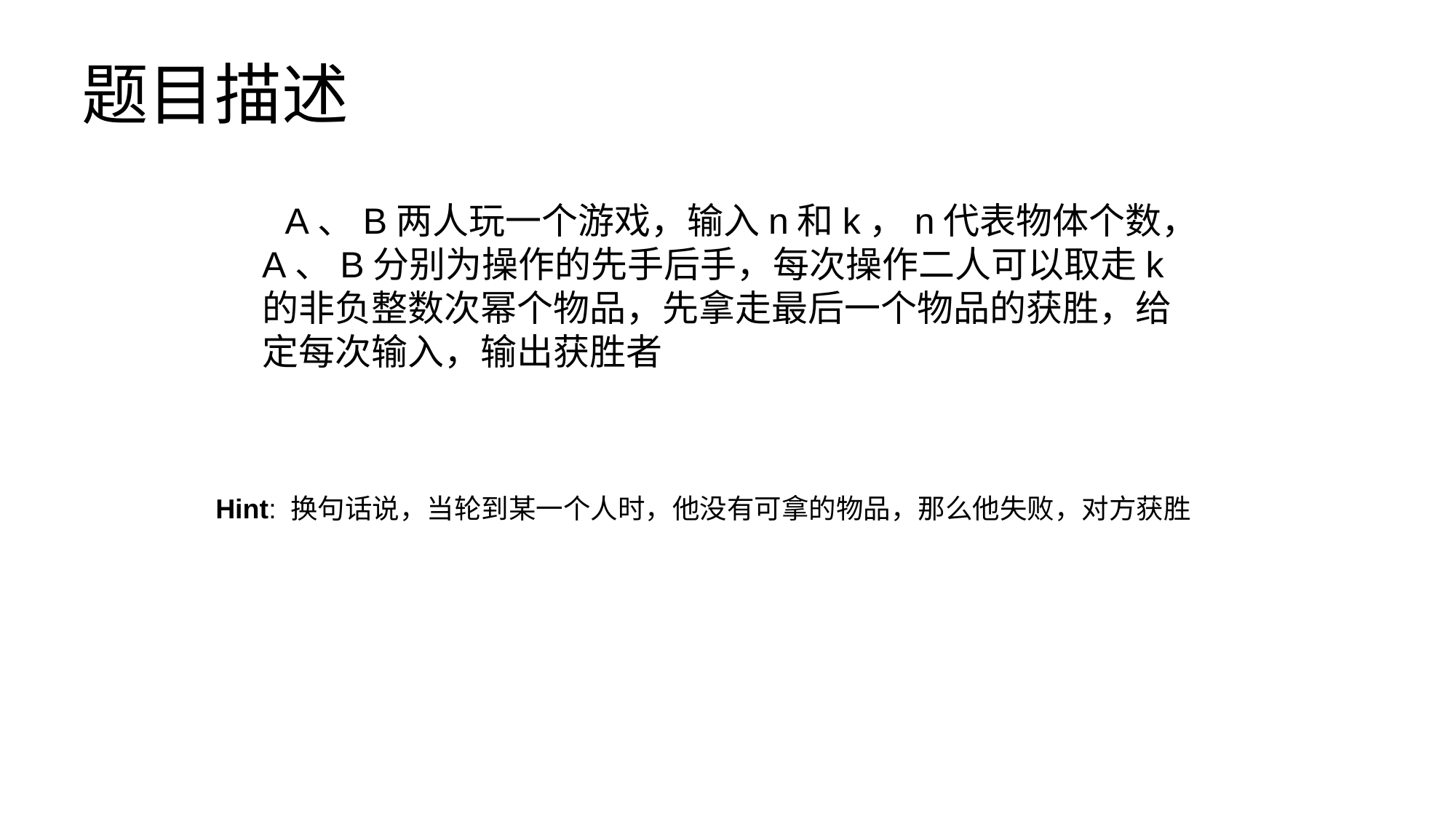

题目描述
   A、B两人玩一个游戏，输入n和k，n代表物体个数，A、B分别为操作的先手后手，每次操作二人可以取走k的非负整数次幂个物品，先拿走最后一个物品的获胜，给定每次输入，输出获胜者
Hint: 换句话说，当轮到某一个人时，他没有可拿的物品，那么他失败，对方获胜